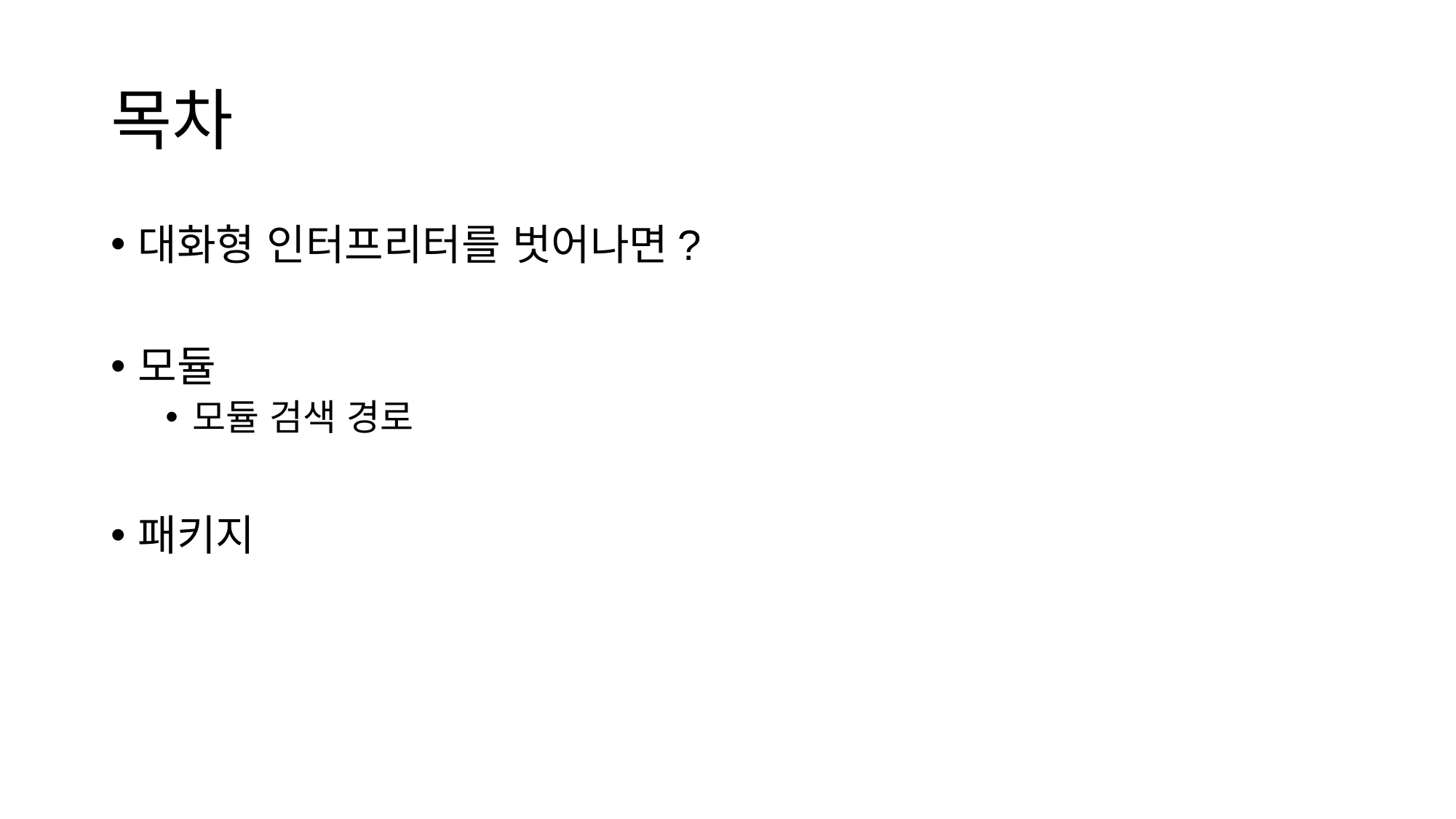

# 목차
대화형 인터프리터를 벗어나면?

모듈
모듈 검색 경로

패키지